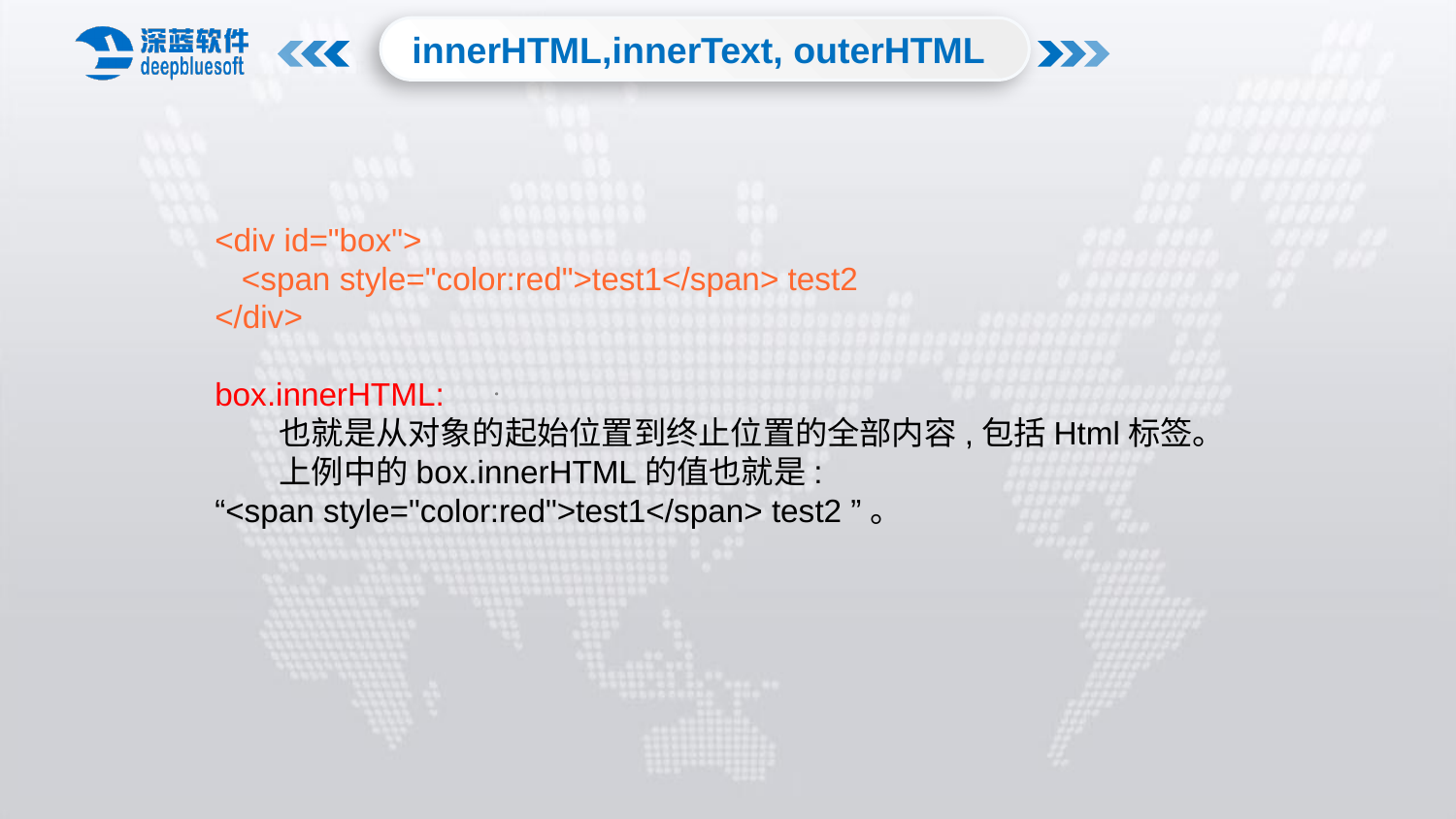

innerHTML,innerText, outerHTML

<div id="box">
   <span style="color:red">test1</span> test2
</div>

box.innerHTML:
　　也就是从对象的起始位置到终止位置的全部内容,包括Html标签。
　　上例中的box.innerHTML的值也就是:
“<span style="color:red">test1</span> test2 ”。